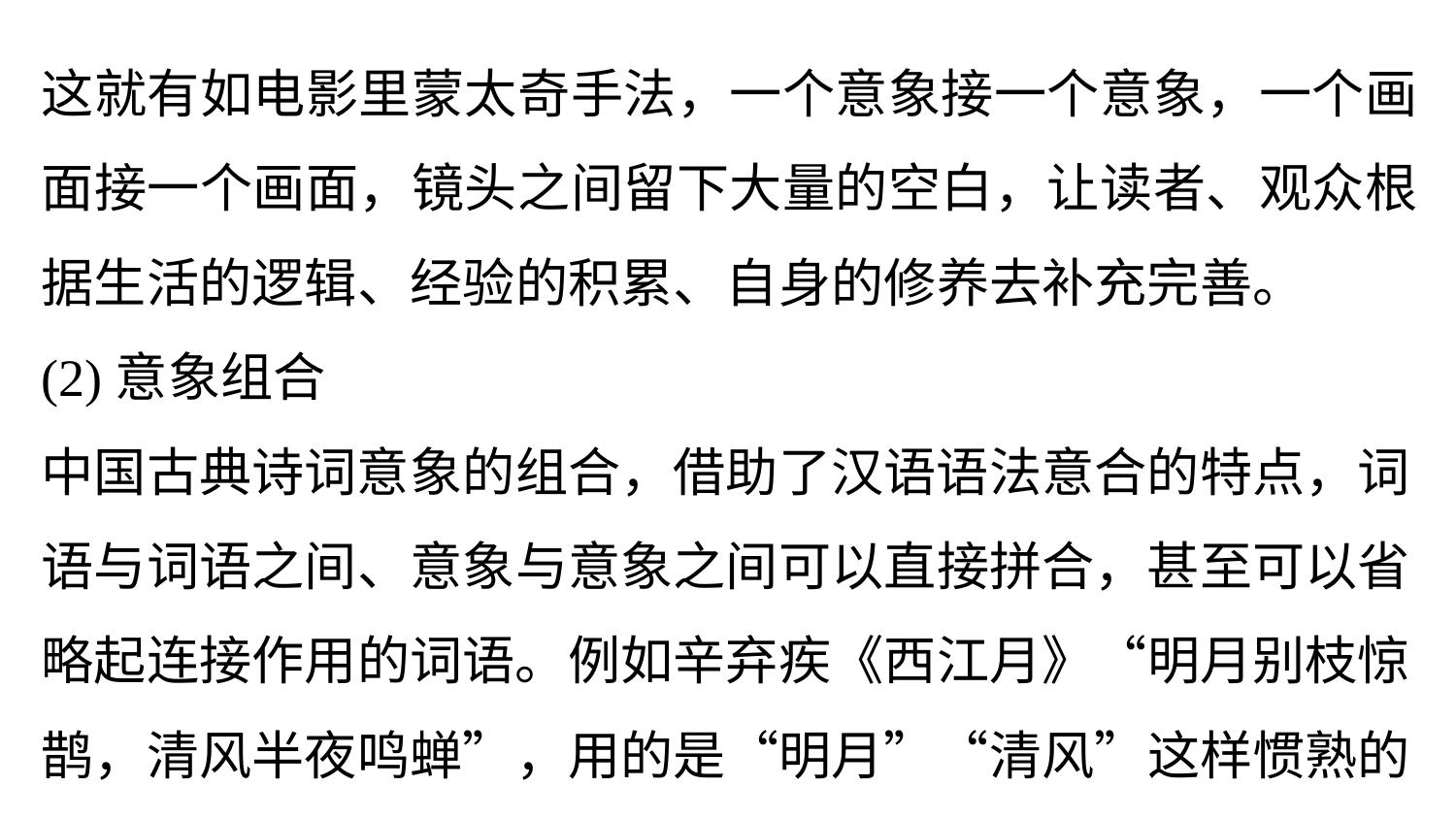

这就有如电影里蒙太奇手法，一个意象接一个意象，一个画面接一个画面，镜头之间留下大量的空白，让读者、观众根据生活的逻辑、经验的积累、自身的修养去补充完善。
(2)意象组合
中国古典诗词意象的组合，借助了汉语语法意合的特点，词语与词语之间、意象与意象之间可以直接拼合，甚至可以省略起连接作用的词语。例如辛弃疾《西江月》“明月别枝惊鹊，清风半夜鸣蝉”，用的是“明月”“清风”这样惯熟的